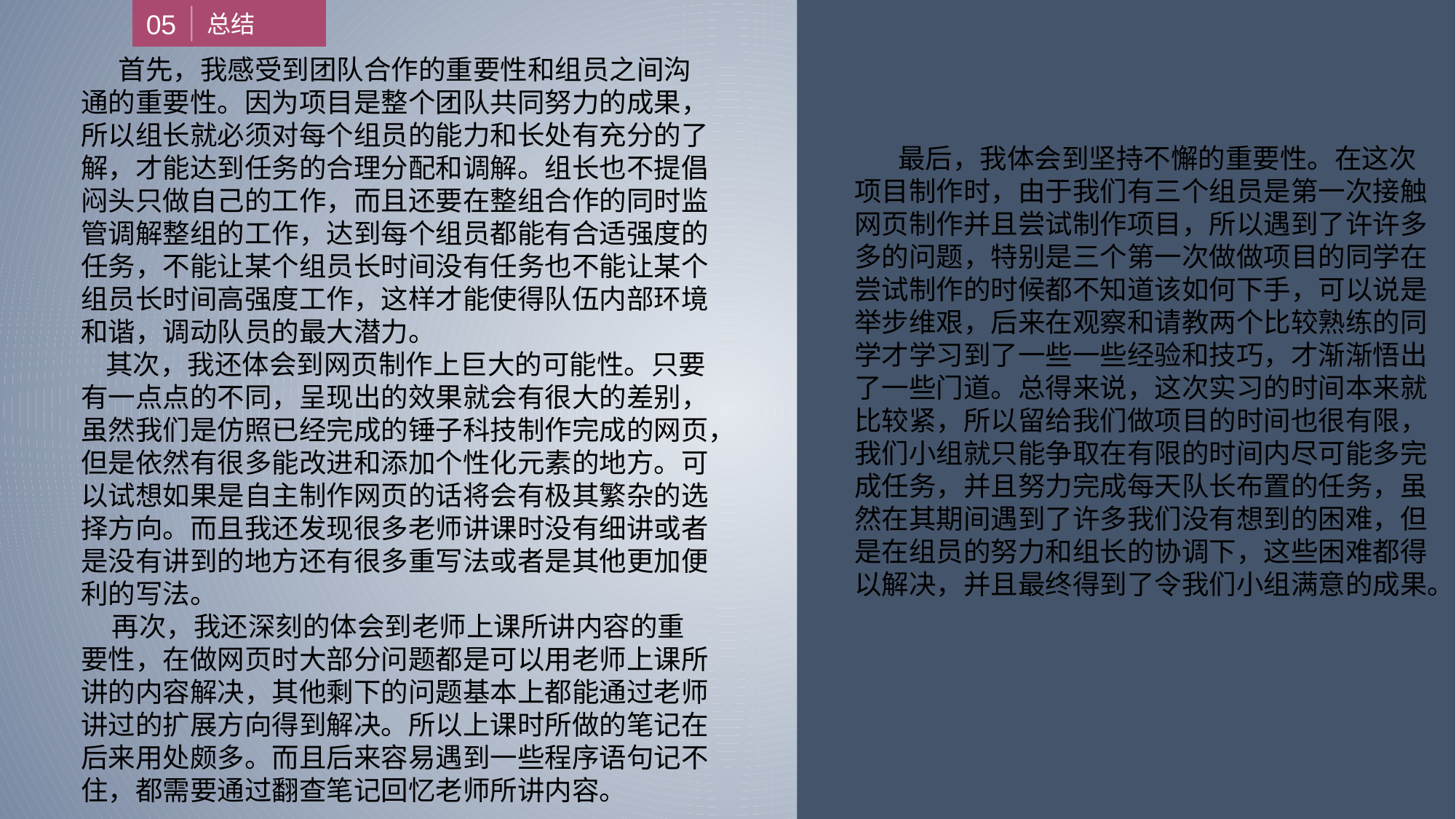

05
总结

     首先，我感受到团队合作的重要性和组员之间沟通的重要性。因为项目是整个团队共同努力的成果，所以组长就必须对每个组员的能力和长处有充分的了解，才能达到任务的合理分配和调解。组长也不提倡闷头只做自己的工作，而且还要在整组合作的同时监管调解整组的工作，达到每个组员都能有合适强度的任务，不能让某个组员长时间没有任务也不能让某个组员长时间高强度工作，这样才能使得队伍内部环境和谐，调动队员的最大潜力。
    其次，我还体会到网页制作上巨大的可能性。只要有一点点的不同，呈现出的效果就会有很大的差别，虽然我们是仿照已经完成的锤子科技制作完成的网页，但是依然有很多能改进和添加个性化元素的地方。可以试想如果是自主制作网页的话将会有极其繁杂的选择方向。而且我还发现很多老师讲课时没有细讲或者是没有讲到的地方还有很多重写法或者是其他更加便利的写法。
     再次，我还深刻的体会到老师上课所讲内容的重要性，在做网页时大部分问题都是可以用老师上课所讲的内容解决，其他剩下的问题基本上都能通过老师讲过的扩展方向得到解决。所以上课时所做的笔记在后来用处颇多。而且后来容易遇到一些程序语句记不住，都需要通过翻查笔记回忆老师所讲内容。
      最后，我体会到坚持不懈的重要性。在这次项目制作时，由于我们有三个组员是第一次接触网页制作并且尝试制作项目，所以遇到了许许多多的问题，特别是三个第一次做做项目的同学在尝试制作的时候都不知道该如何下手，可以说是举步维艰，后来在观察和请教两个比较熟练的同学才学习到了一些一些经验和技巧，才渐渐悟出了一些门道。总得来说，这次实习的时间本来就比较紧，所以留给我们做项目的时间也很有限，我们小组就只能争取在有限的时间内尽可能多完成任务，并且努力完成每天队长布置的任务，虽然在其期间遇到了许多我们没有想到的困难，但是在组员的努力和组长的协调下，这些困难都得以解决，并且最终得到了令我们小组满意的成果。